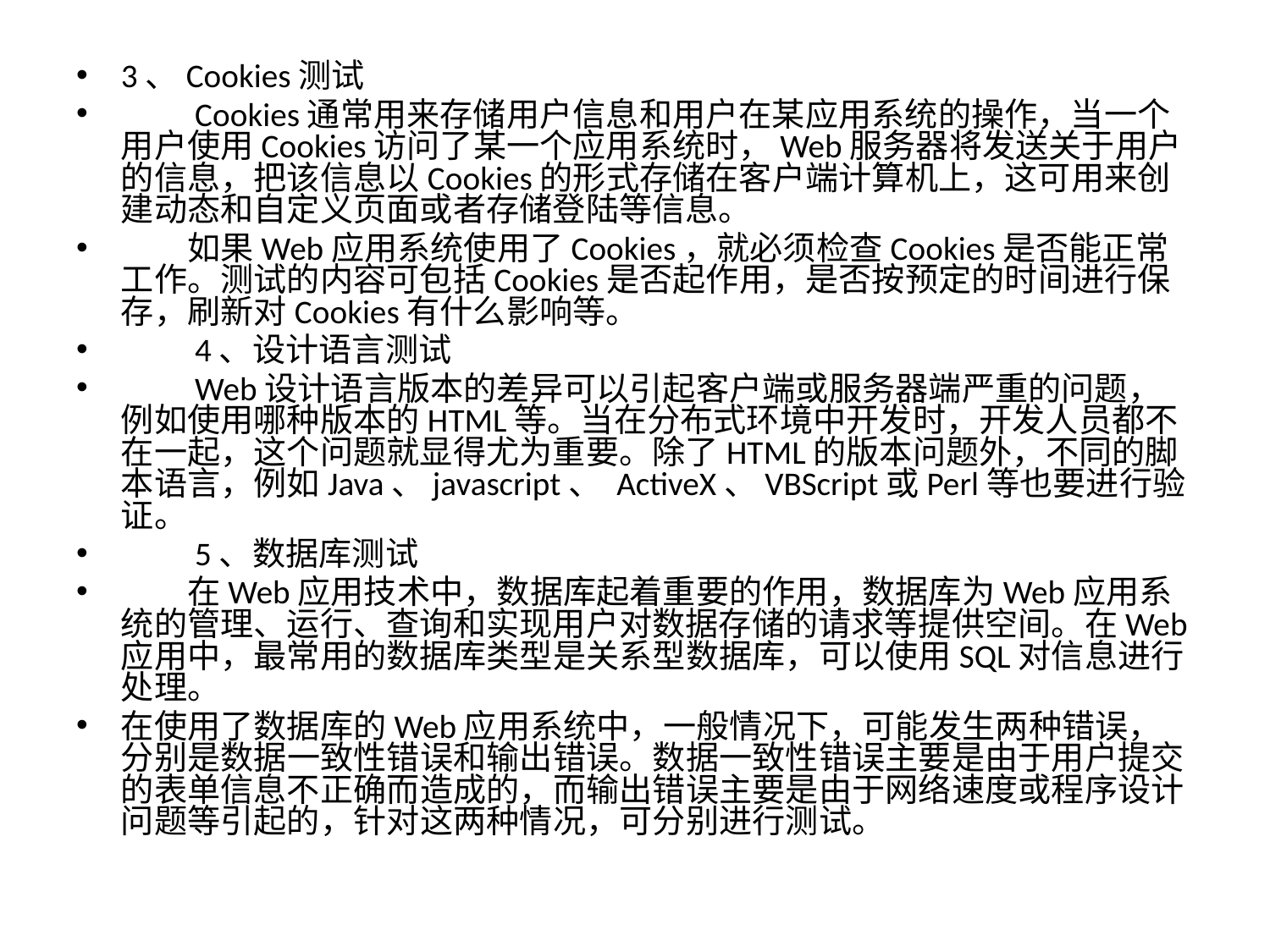

3、Cookies测试
　　Cookies通常用来存储用户信息和用户在某应用系统的操作，当一个用户使用Cookies访问了某一个应用系统时，Web服务器将发送关于用户的信息，把该信息以Cookies的形式存储在客户端计算机上，这可用来创建动态和自定义页面或者存储登陆等信息。
　　如果Web应用系统使用了Cookies，就必须检查Cookies是否能正常工作。测试的内容可包括Cookies是否起作用，是否按预定的时间进行保存，刷新对Cookies有什么影响等。
　　4、设计语言测试
　　Web设计语言版本的差异可以引起客户端或服务器端严重的问题，例如使用哪种版本的HTML等。当在分布式环境中开发时，开发人员都不在一起，这个问题就显得尤为重要。除了HTML的版本问题外，不同的脚本语言，例如Java、javascript、 ActiveX、VBScript或Perl等也要进行验证。
　　5、数据库测试
　　在Web应用技术中，数据库起着重要的作用，数据库为Web应用系统的管理、运行、查询和实现用户对数据存储的请求等提供空间。在Web应用中，最常用的数据库类型是关系型数据库，可以使用SQL对信息进行处理。
在使用了数据库的Web应用系统中，一般情况下，可能发生两种错误，分别是数据一致性错误和输出错误。数据一致性错误主要是由于用户提交的表单信息不正确而造成的，而输出错误主要是由于网络速度或程序设计问题等引起的，针对这两种情况，可分别进行测试。